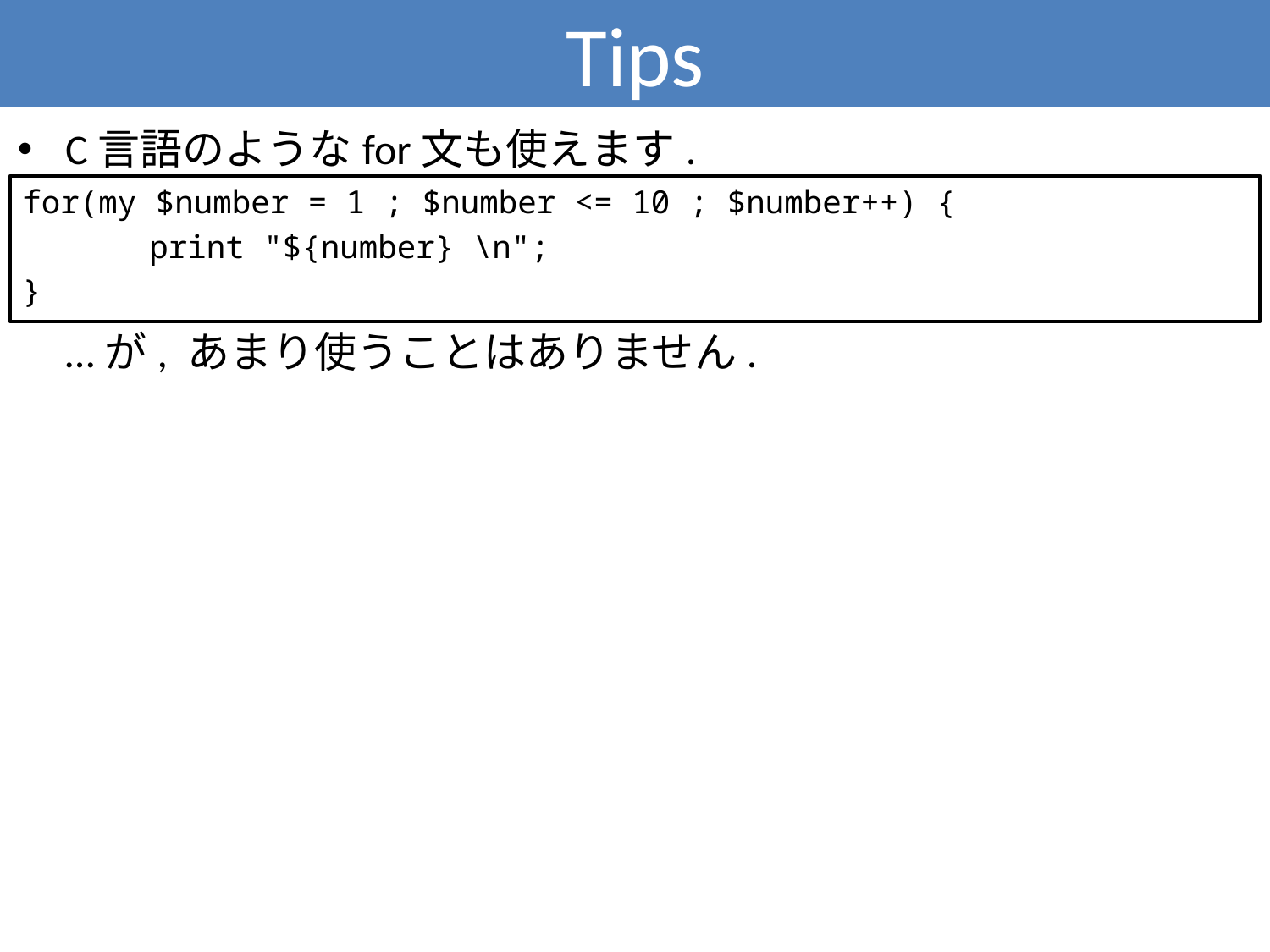

Tips
C言語のようなfor文も使えます.
…が, あまり使うことはありません.
for(my $number = 1 ; $number <= 10 ; $number++) {
	print "${number} \n";
}